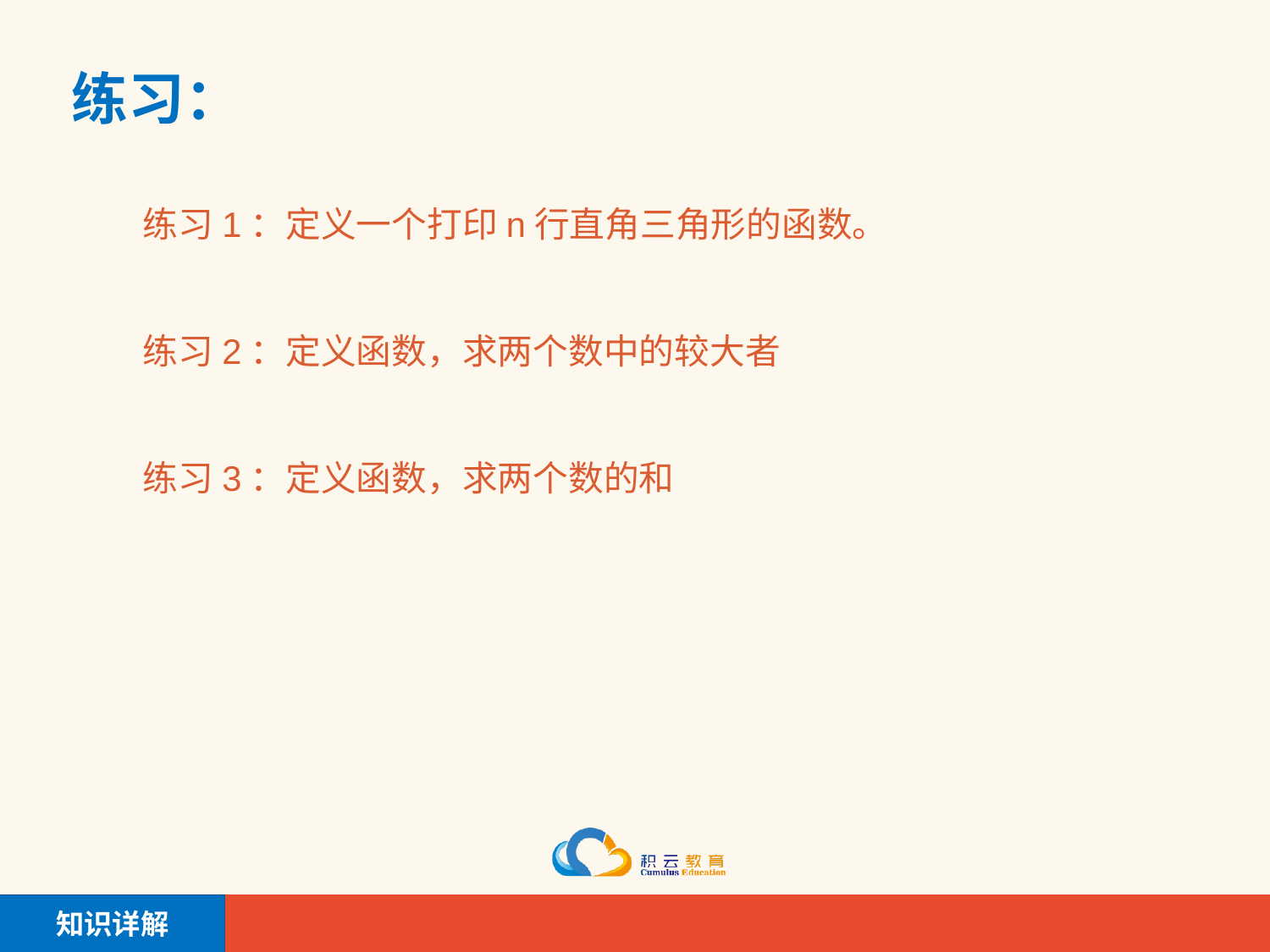

# 练习：
练习1：定义一个打印n行直角三角形的函数。

练习2：定义函数，求两个数中的较大者

练习3：定义函数，求两个数的和